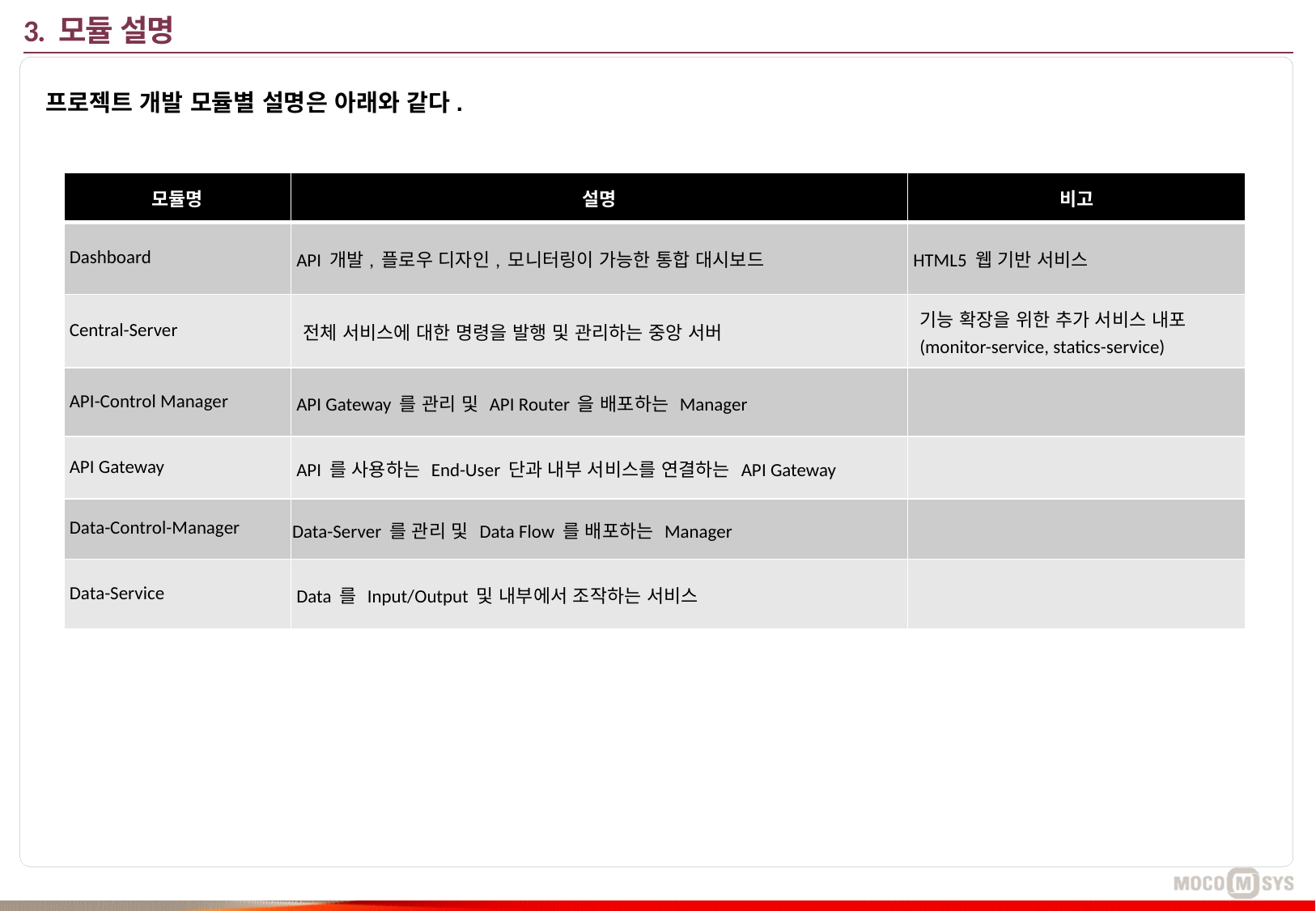

# 3. 모듈 설명
프로젝트 개발 모듈별 설명은 아래와 같다.
| 모듈명 | 설명 | 비고 |
| --- | --- | --- |
| Dashboard | API 개발, 플로우 디자인, 모니터링이 가능한 통합 대시보드 | HTML5 웹 기반 서비스 |
| Central-Server | 전체 서비스에 대한 명령을 발행 및 관리하는 중앙 서버 | 기능 확장을 위한 추가 서비스 내포 (monitor-service, statics-service) |
| API-Control Manager | API Gateway 를 관리 및 API Router 을 배포하는 Manager |  |
| API Gateway | API 를 사용하는 End-User 단과 내부 서비스를 연결하는 API Gateway |  |
| Data-Control-Manager | Data-Server 를 관리 및 Data Flow 를 배포하는 Manager |  |
| Data-Service | Data 를 Input/Output 및 내부에서 조작하는 서비스 |  |